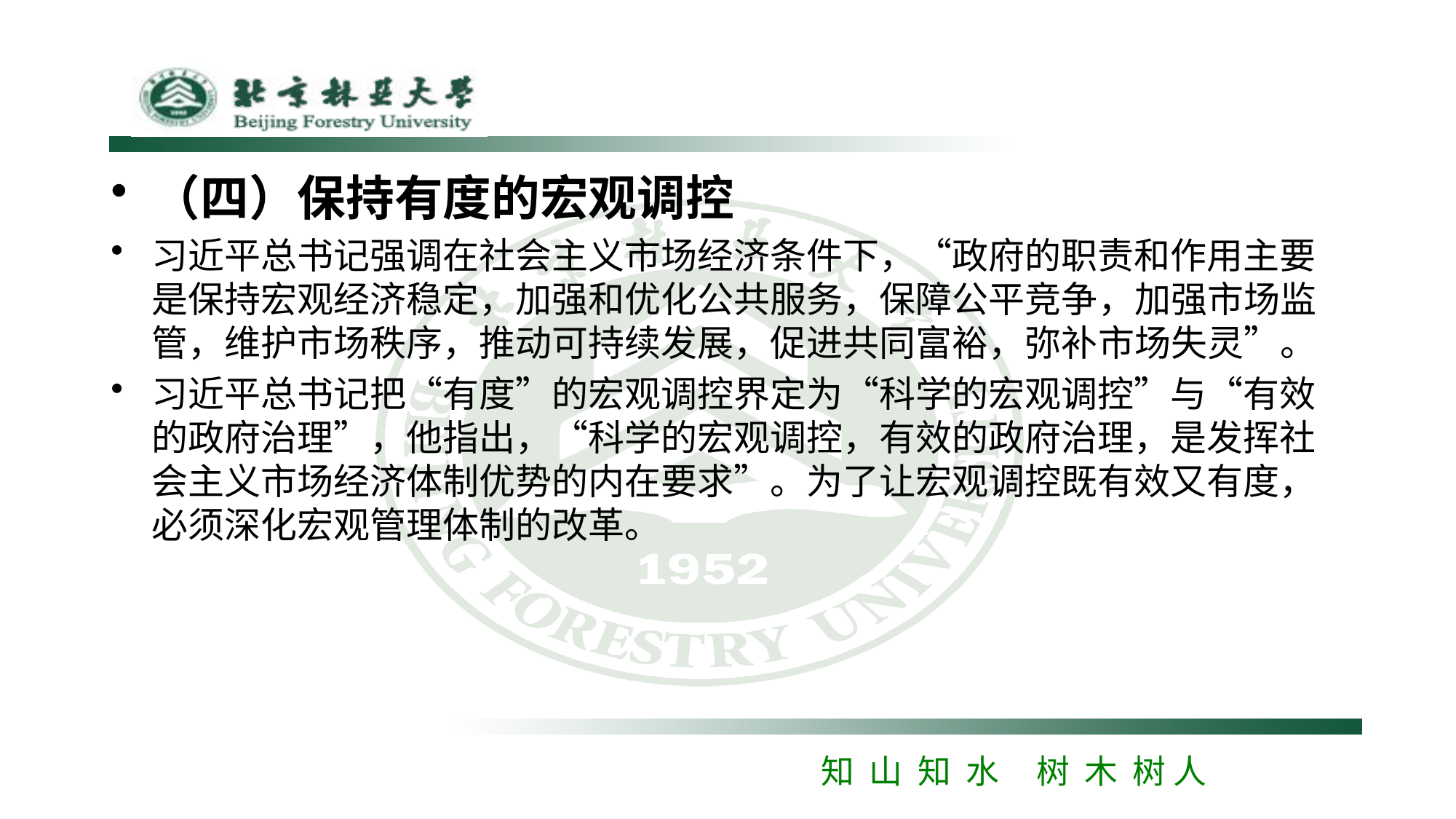

#
（四）保持有度的宏观调控
习近平总书记强调在社会主义市场经济条件下，“政府的职责和作用主要是保持宏观经济稳定，加强和优化公共服务，保障公平竞争，加强市场监管，维护市场秩序，推动可持续发展，促进共同富裕，弥补市场失灵”。
习近平总书记把“有度”的宏观调控界定为“科学的宏观调控”与“有效的政府治理”，他指出，“科学的宏观调控，有效的政府治理，是发挥社会主义市场经济体制优势的内在要求”。为了让宏观调控既有效又有度，必须深化宏观管理体制的改革。